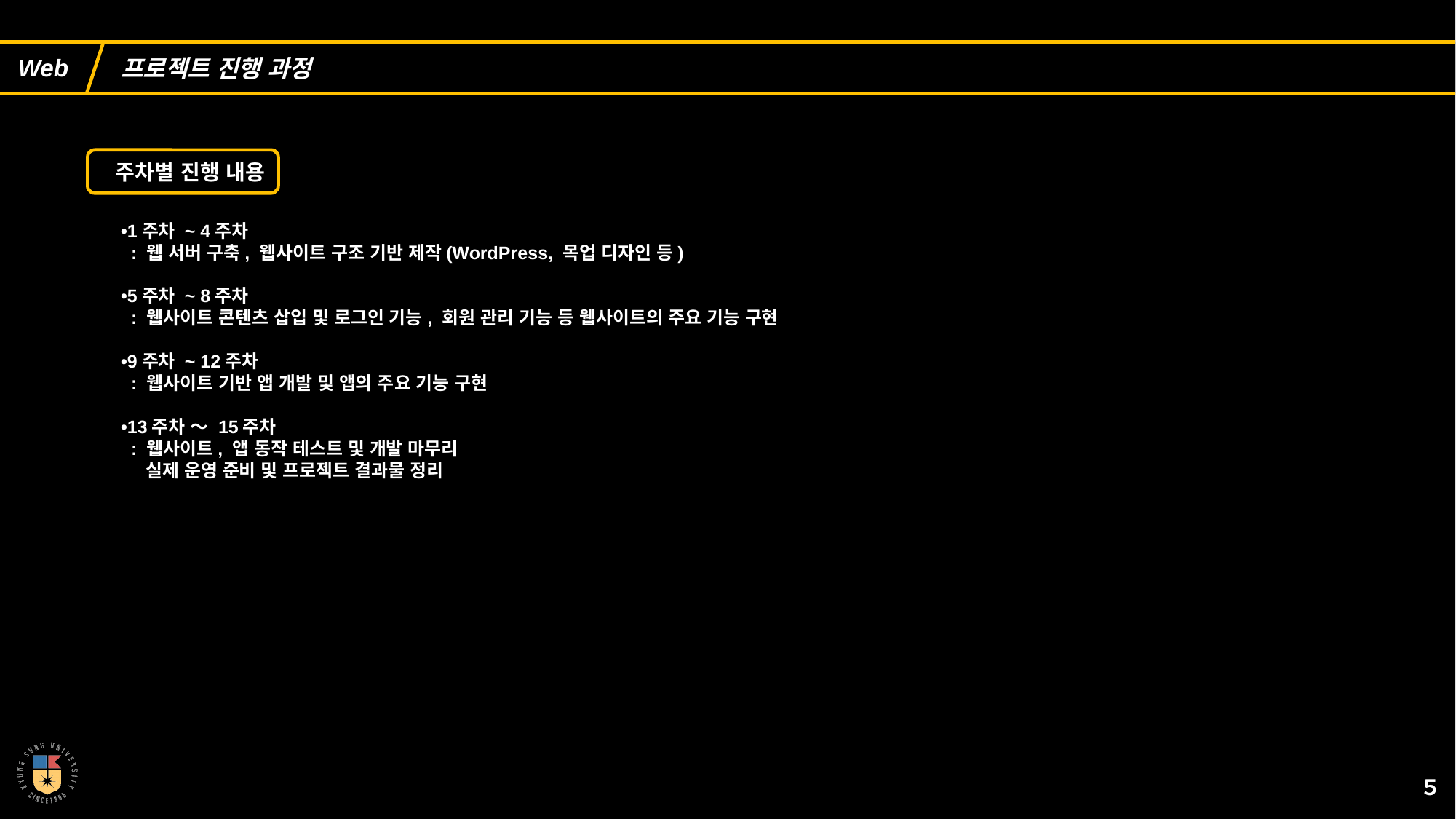

프로젝트 진행 과정

주차별 진행 내용
•1주차 ~ 4주차
  : 웹 서버 구축, 웹사이트 구조 기반 제작(WordPress, 목업 디자인 등)

•5주차 ~ 8주차
  : 웹사이트 콘텐츠 삽입 및 로그인 기능, 회원 관리 기능 등 웹사이트의 주요 기능 구현

•9주차 ~ 12주차
  : 웹사이트 기반 앱 개발 및 앱의 주요 기능 구현

•13주차 ～ 15주차
  : 웹사이트, 앱 동작 테스트 및 개발 마무리
    실제 운영 준비 및 프로젝트 결과물 정리
５